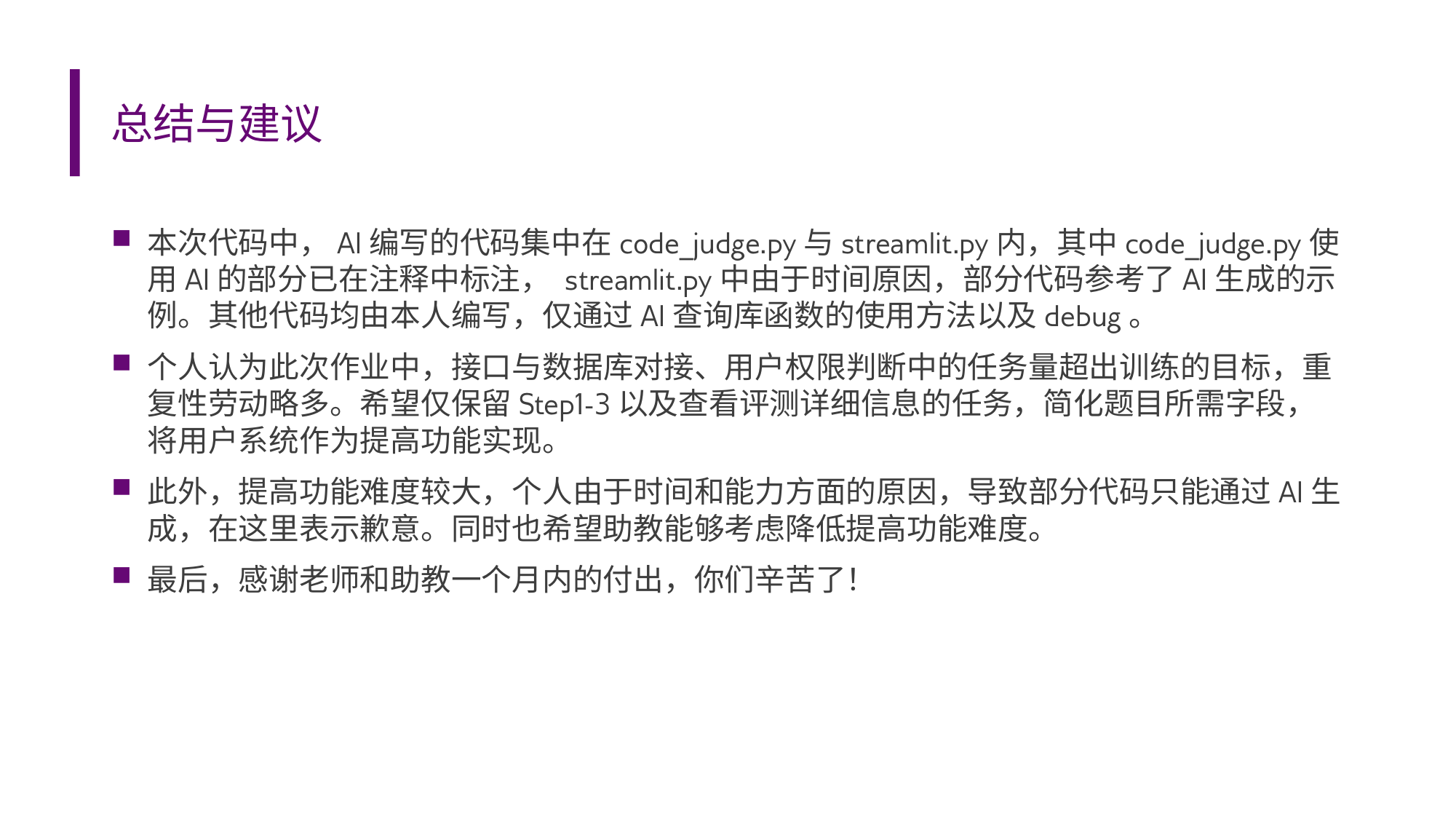

# 总结与建议
本次代码中，AI编写的代码集中在code_judge.py与streamlit.py内，其中code_judge.py使用AI的部分已在注释中标注， streamlit.py中由于时间原因，部分代码参考了AI生成的示例。其他代码均由本人编写，仅通过AI查询库函数的使用方法以及debug。
个人认为此次作业中，接口与数据库对接、用户权限判断中的任务量超出训练的目标，重复性劳动略多。希望仅保留Step1-3以及查看评测详细信息的任务，简化题目所需字段，将用户系统作为提高功能实现。
此外，提高功能难度较大，个人由于时间和能力方面的原因，导致部分代码只能通过AI生成，在这里表示歉意。同时也希望助教能够考虑降低提高功能难度。
最后，感谢老师和助教一个月内的付出，你们辛苦了！